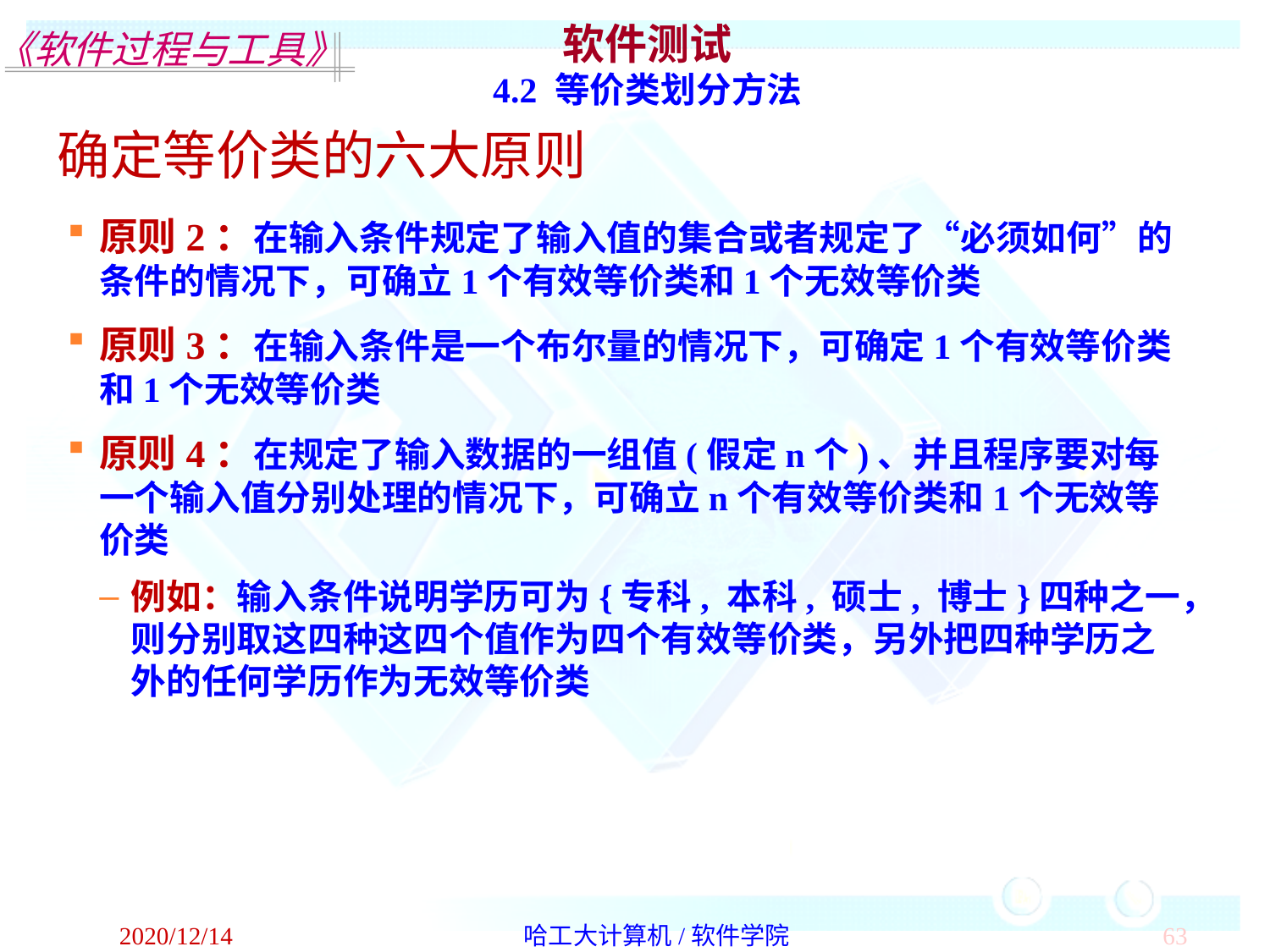

软件测试
4.2 等价类划分方法

确定等价类的六大原则
原则2：在输入条件规定了输入值的集合或者规定了“必须如何”的条件的情况下，可确立1个有效等价类和1个无效等价类
原则3：在输入条件是一个布尔量的情况下，可确定1个有效等价类和1个无效等价类
原则4：在规定了输入数据的一组值(假定n个)、并且程序要对每一个输入值分别处理的情况下，可确立n个有效等价类和1个无效等价类
例如：输入条件说明学历可为{专科, 本科, 硕士, 博士}四种之一，则分别取这四种这四个值作为四个有效等价类，另外把四种学历之外的任何学历作为无效等价类